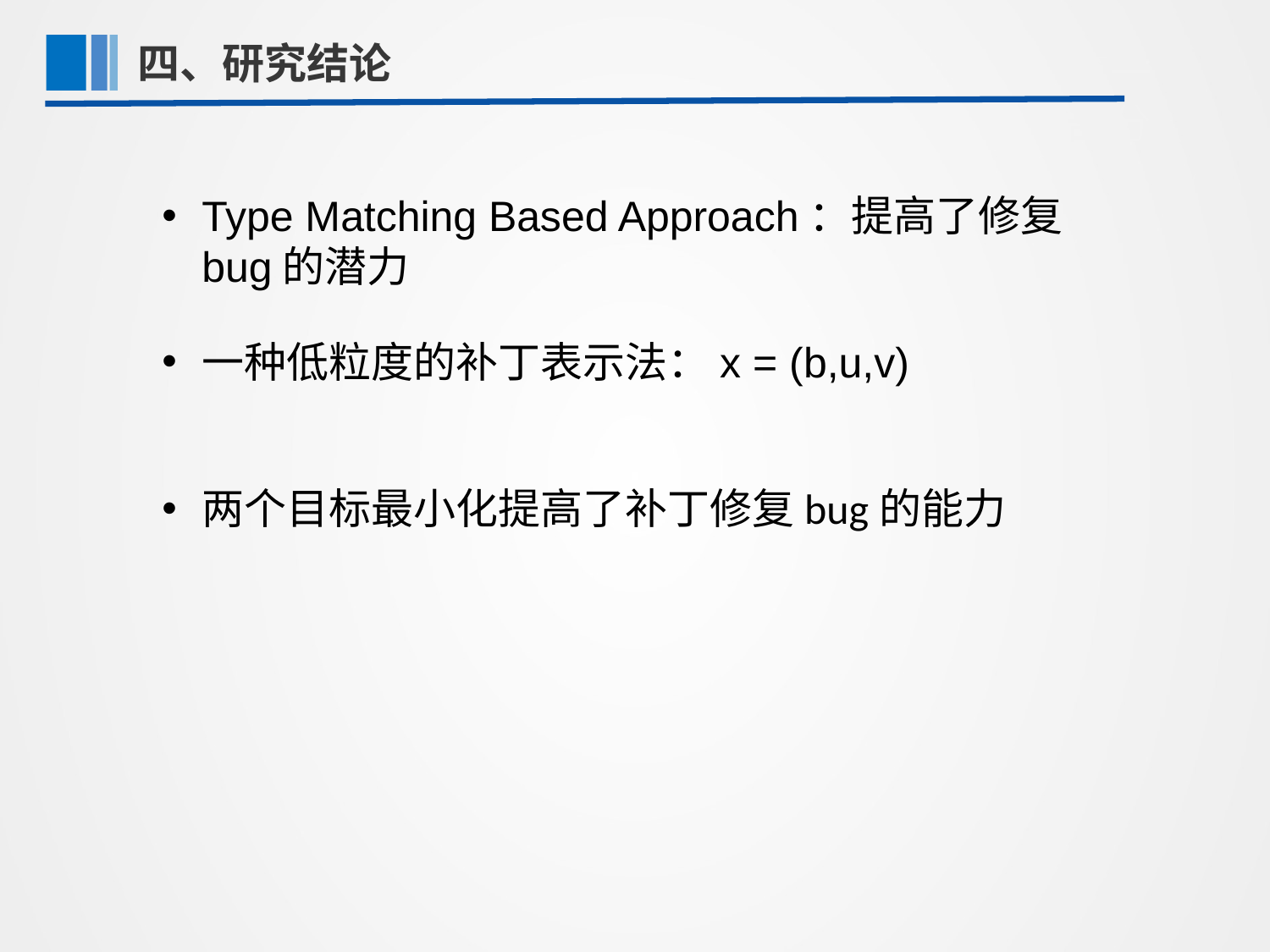

四、研究结论

第一部分
Type Matching Based Approach：提高了修复bug的潜力
一种低粒度的补丁表示法：x = (b,u,v)
两个目标最小化提高了补丁修复bug的能力